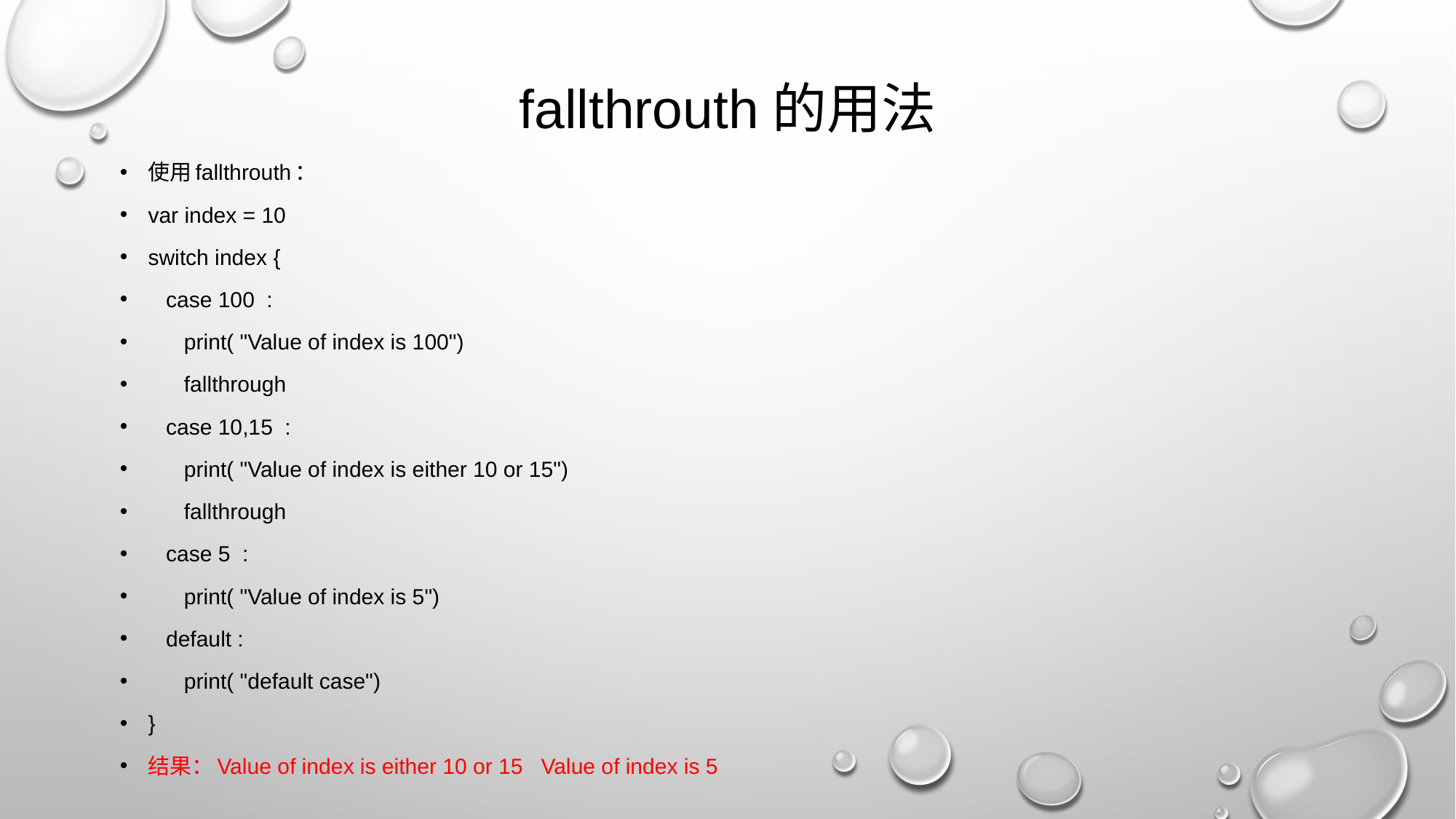

# fallthrouth的用法
使用fallthrouth：
var index = 10
switch index {
   case 100  :
      print( "Value of index is 100")
      fallthrough
   case 10,15  :
      print( "Value of index is either 10 or 15")
      fallthrough
   case 5  :
      print( "Value of index is 5")
   default :
      print( "default case")
}
结果：Value of index is either 10 or 15		Value of index is 5